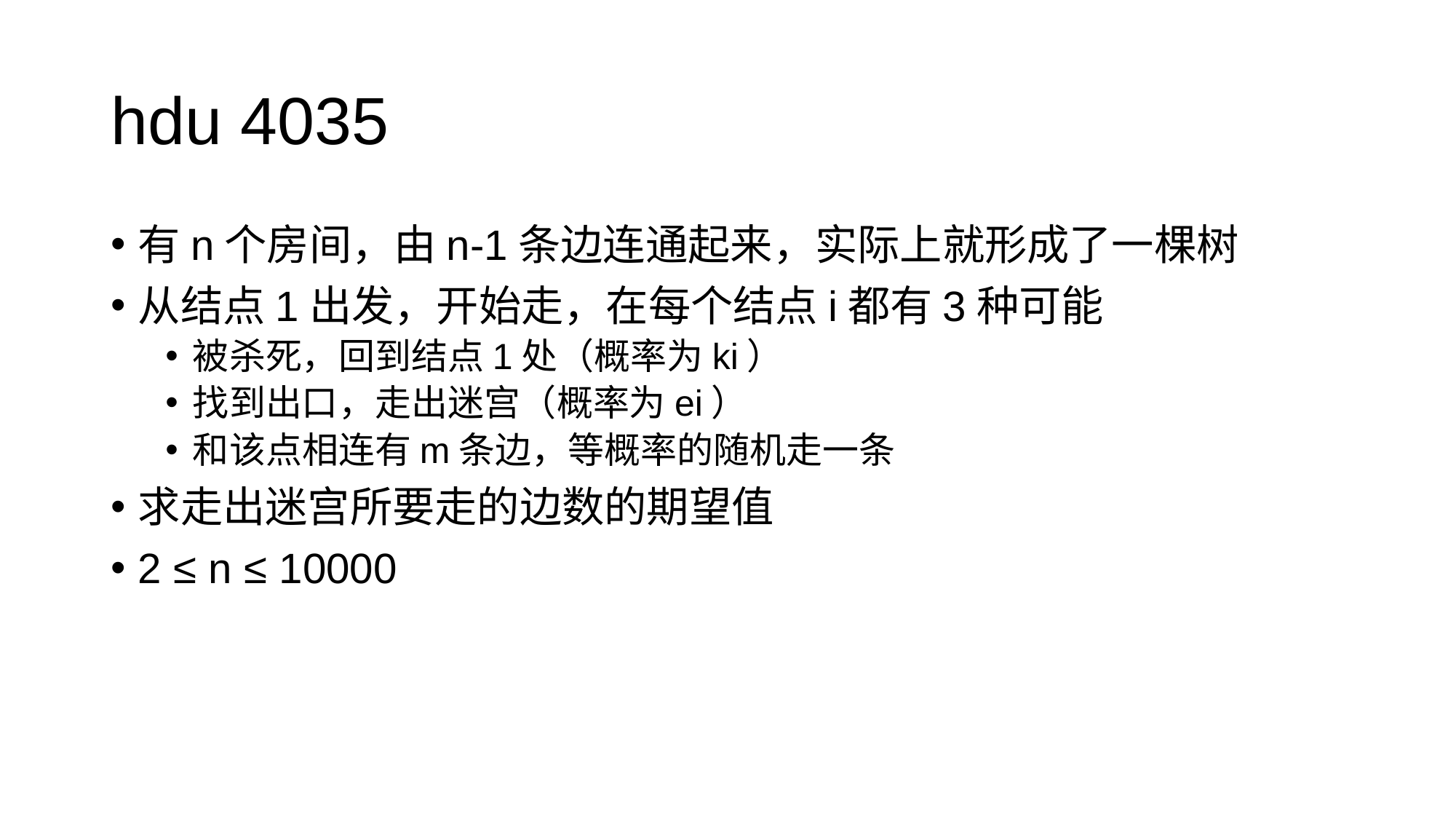

# hdu 4035
有n个房间，由n-1条边连通起来，实际上就形成了一棵树
从结点1出发，开始走，在每个结点i都有3种可能
被杀死，回到结点1处（概率为ki）
找到出口，走出迷宫（概率为ei）
和该点相连有m条边，等概率的随机走一条
求走出迷宫所要走的边数的期望值
2 ≤ n ≤ 10000